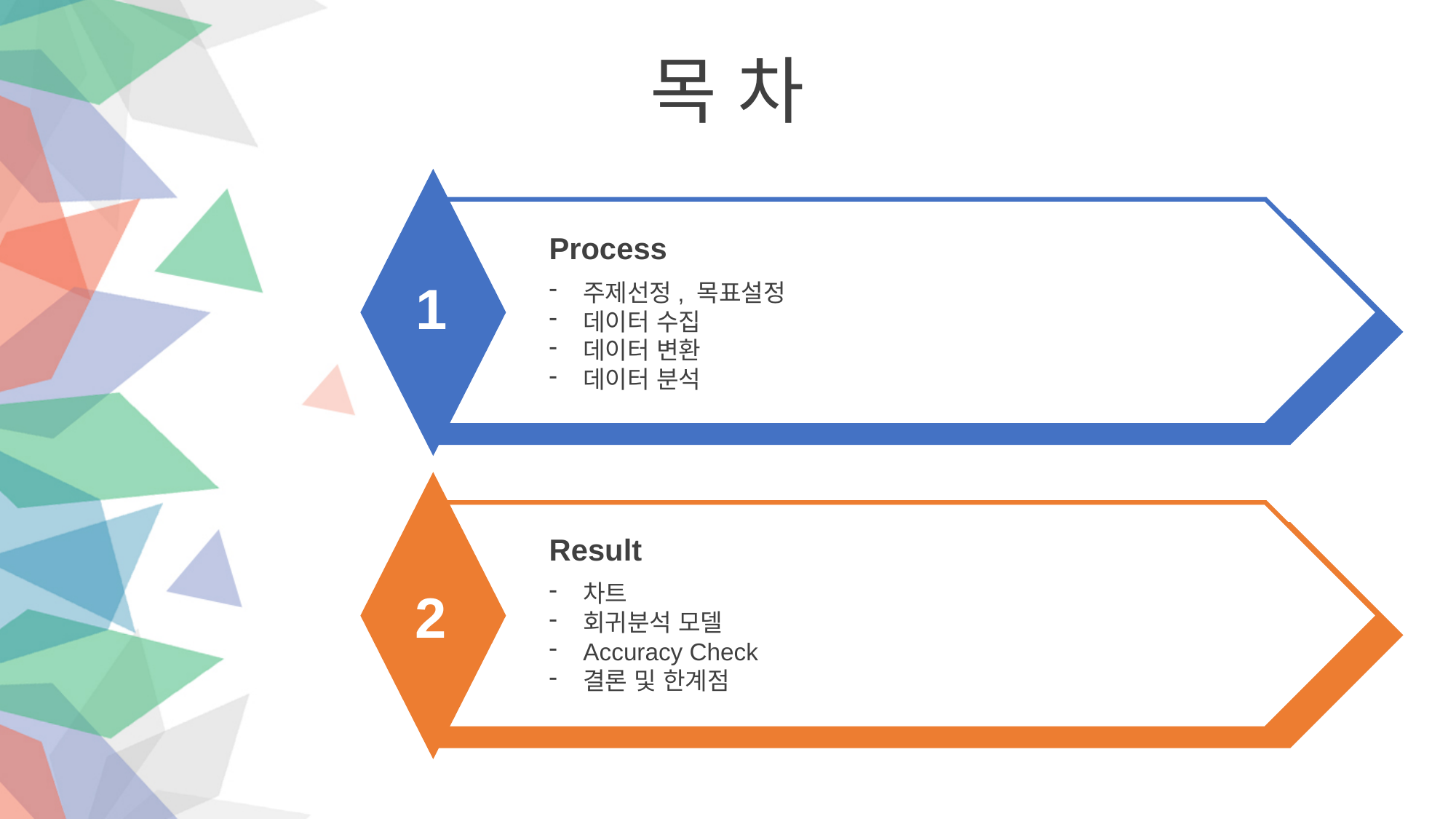

목 차

Process
주제선정, 목표설정
데이터 수집
데이터 변환
데이터 분석
1

Result
차트
회귀분석 모델
Accuracy Check
결론 및 한계점
2